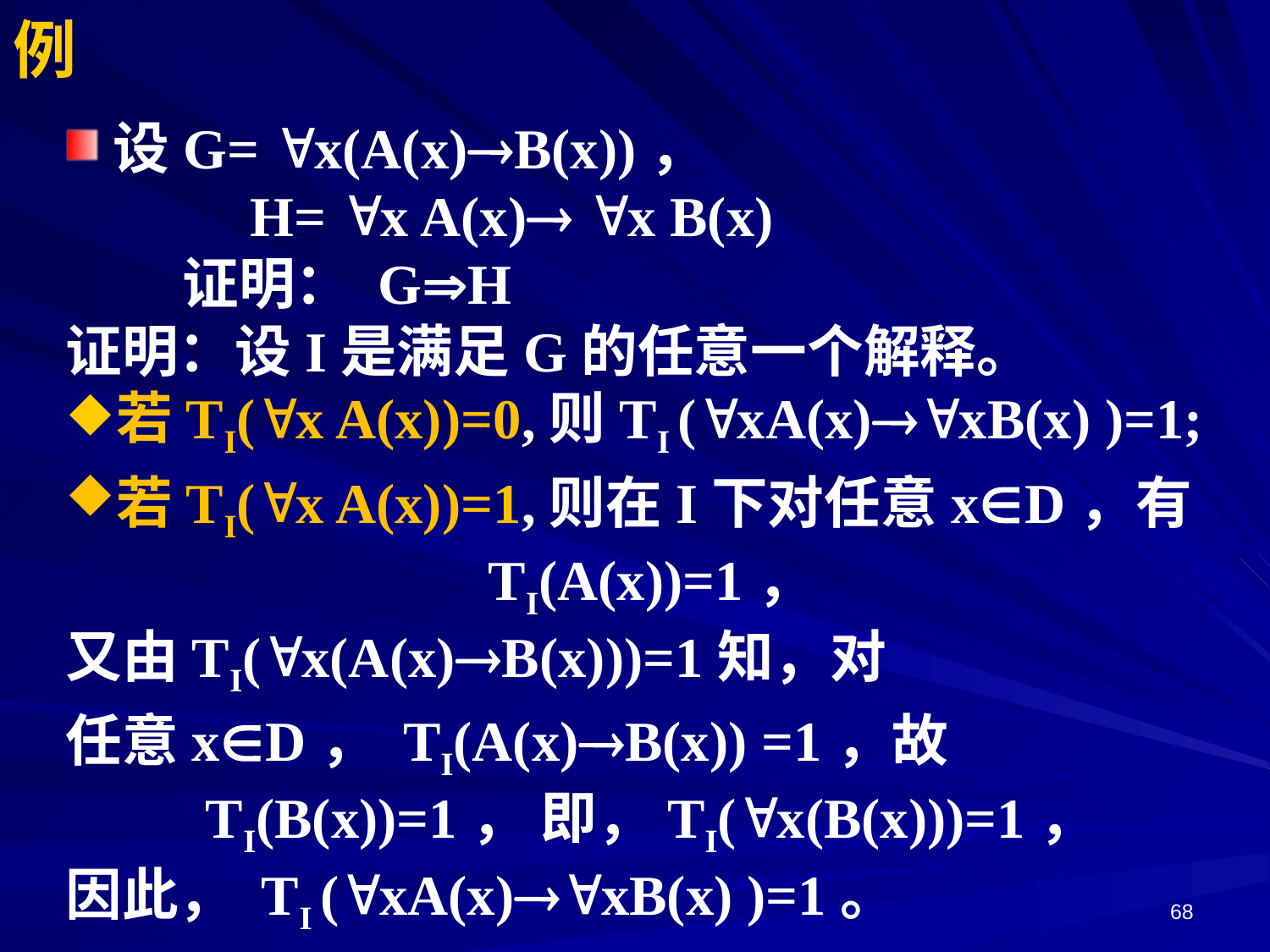

# 例
设G= ∀x(A(x)→B(x))，
             H= ∀x A(x)→ ∀x B(x)
        证明： G⇒H
证明：设I是满足G的任意一个解释。
若TI(∀x A(x))=0,则TI (∀xA(x)→∀xB(x) )=1;
若TI(∀x A(x))=1,则在I下对任意x∈D，有
TI(A(x))=1，
又由TI(∀x(A(x)→B(x)))=1知，对
任意x∈D， TI(A(x)→B(x)) =1，故
TI(B(x))=1， 即，TI(∀x(B(x)))=1，
因此， TI (∀xA(x)→∀xB(x) )=1。
68